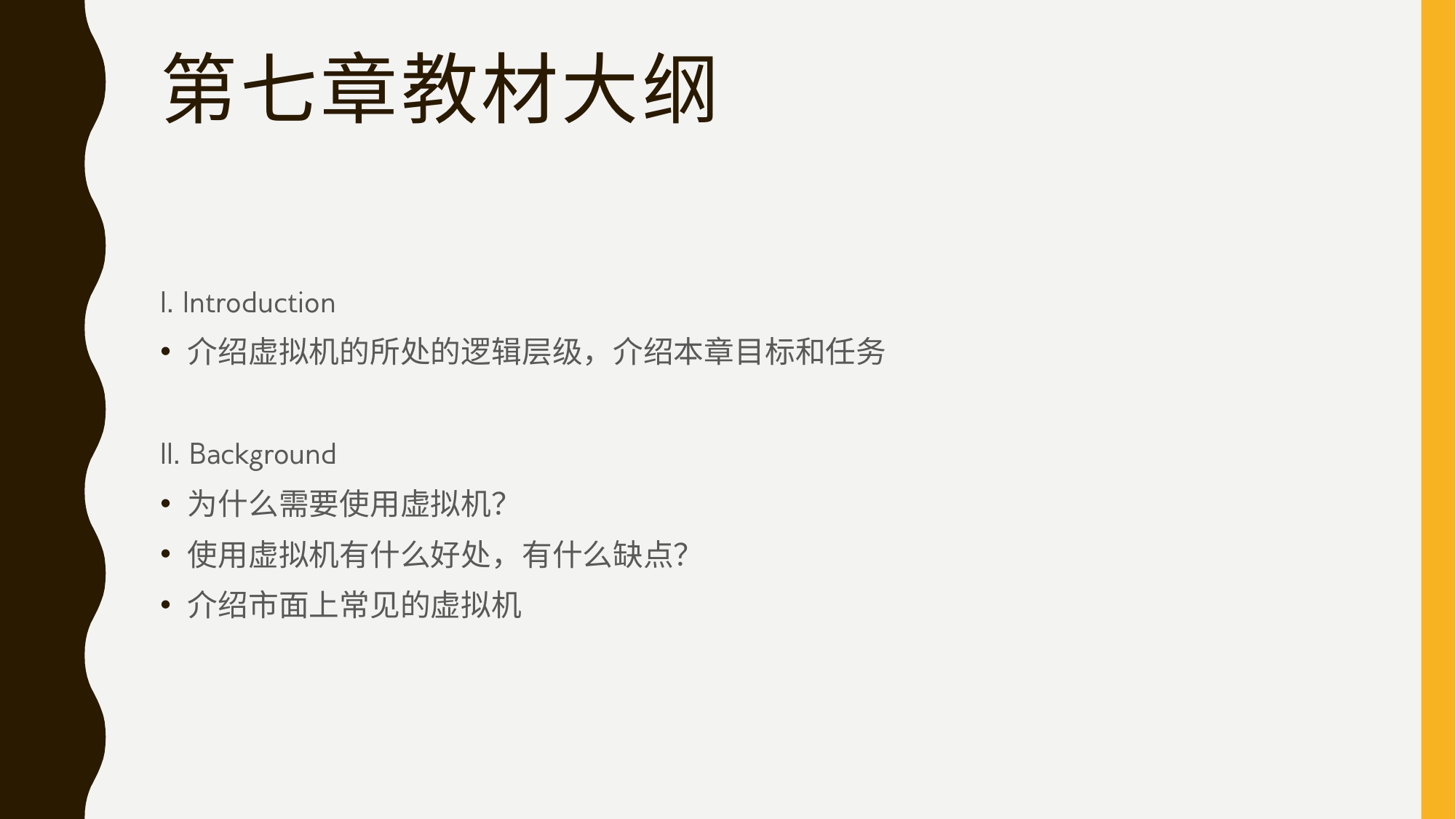

# 第七章教材大纲
I. Introduction
介绍虚拟机的所处的逻辑层级，介绍本章目标和任务

II. Background
为什么需要使用虚拟机？
使用虚拟机有什么好处，有什么缺点？
介绍市面上常见的虚拟机